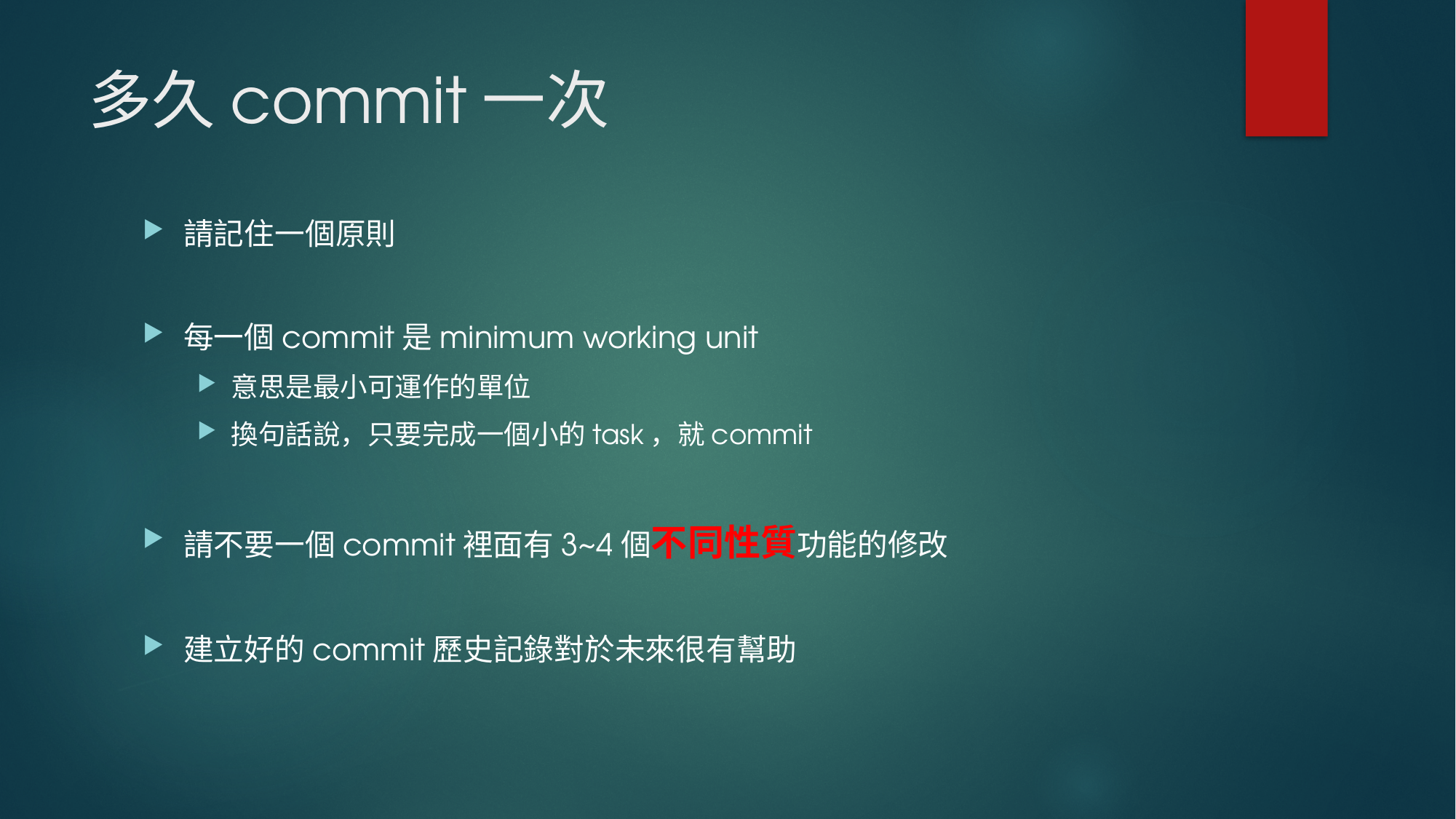

# 多久commit一次
請記住一個原則

每一個commit是minimum working unit
意思是最小可運作的單位
換句話說，只要完成一個小的task，就commit

請不要一個commit裡面有3~4個不同性質功能的修改

建立好的commit歷史記錄對於未來很有幫助